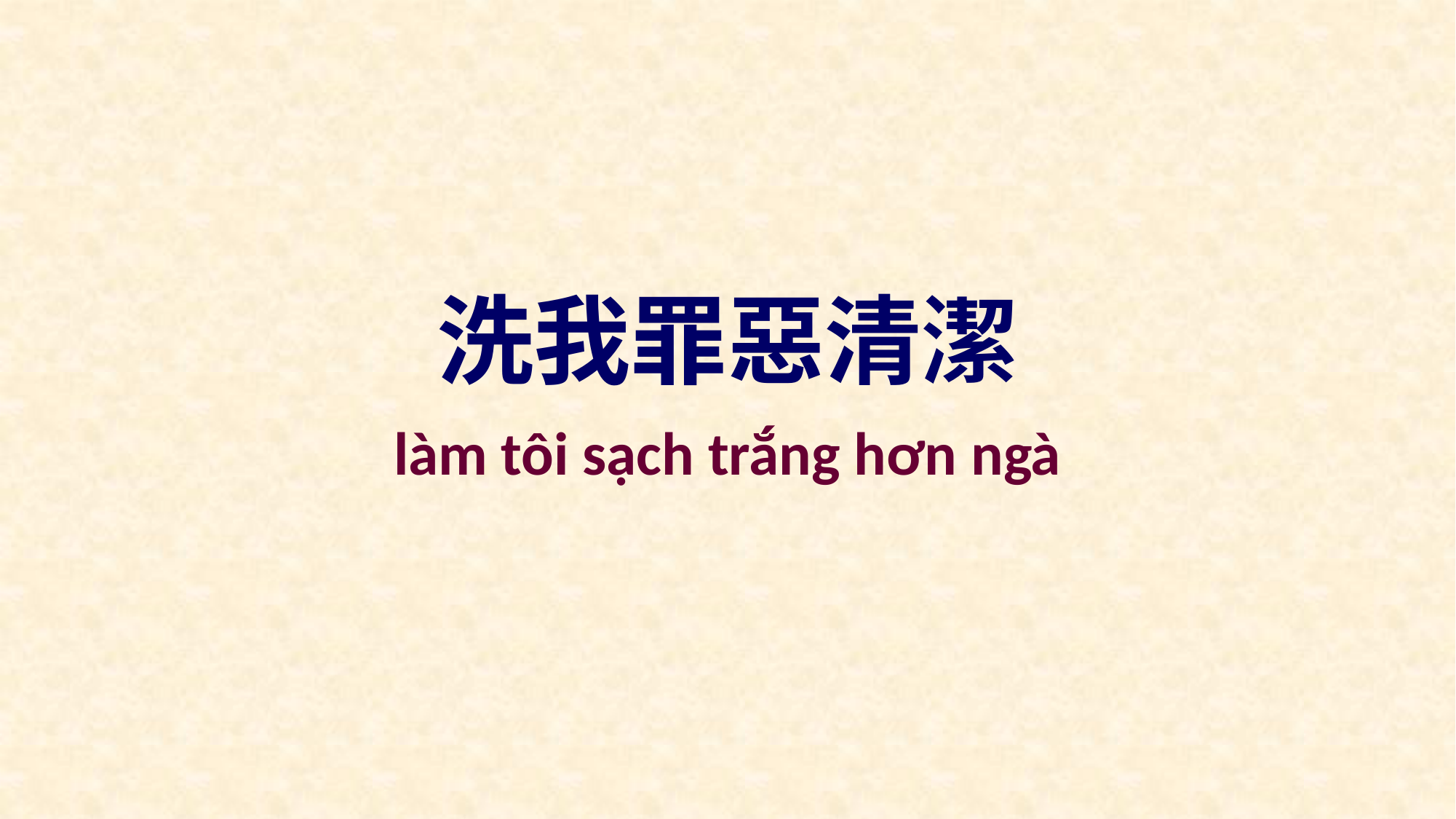

洗我罪惡清潔
làm tôi sạch trắng hơn ngà